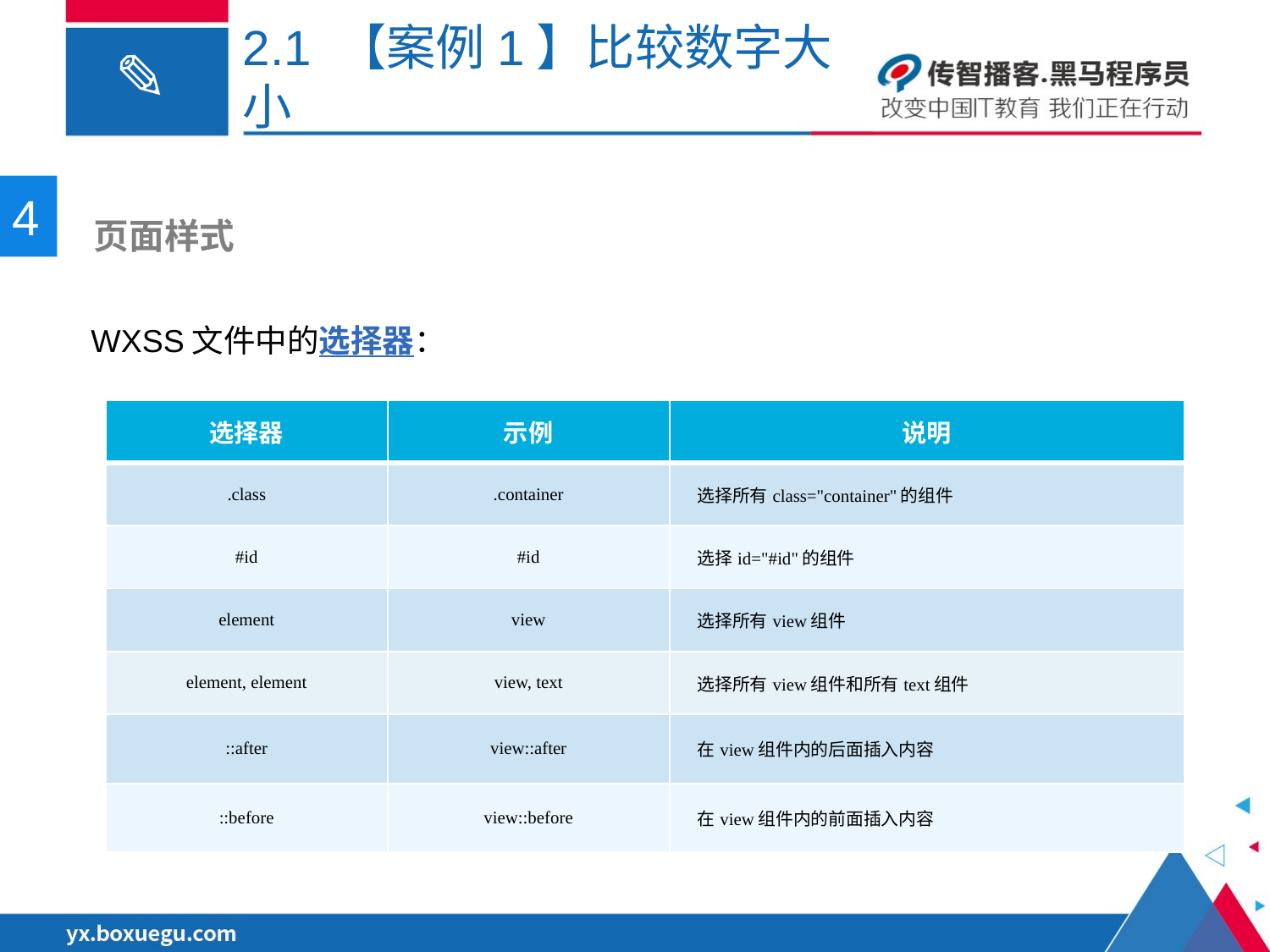

# 2.1 【案例1】比较数字大小

4
  页面样式
WXSS文件中的选择器：
| 选择器 | 示例 | 说明 |
| --- | --- | --- |
| .class | .container | 选择所有class="container"的组件 |
| #id | #id | 选择id="#id"的组件 |
| element | view | 选择所有view组件 |
| element, element | view, text | 选择所有view组件和所有text组件 |
| ::after | view::after | 在view组件内的后面插入内容 |
| ::before | view::before | 在view组件内的前面插入内容 |